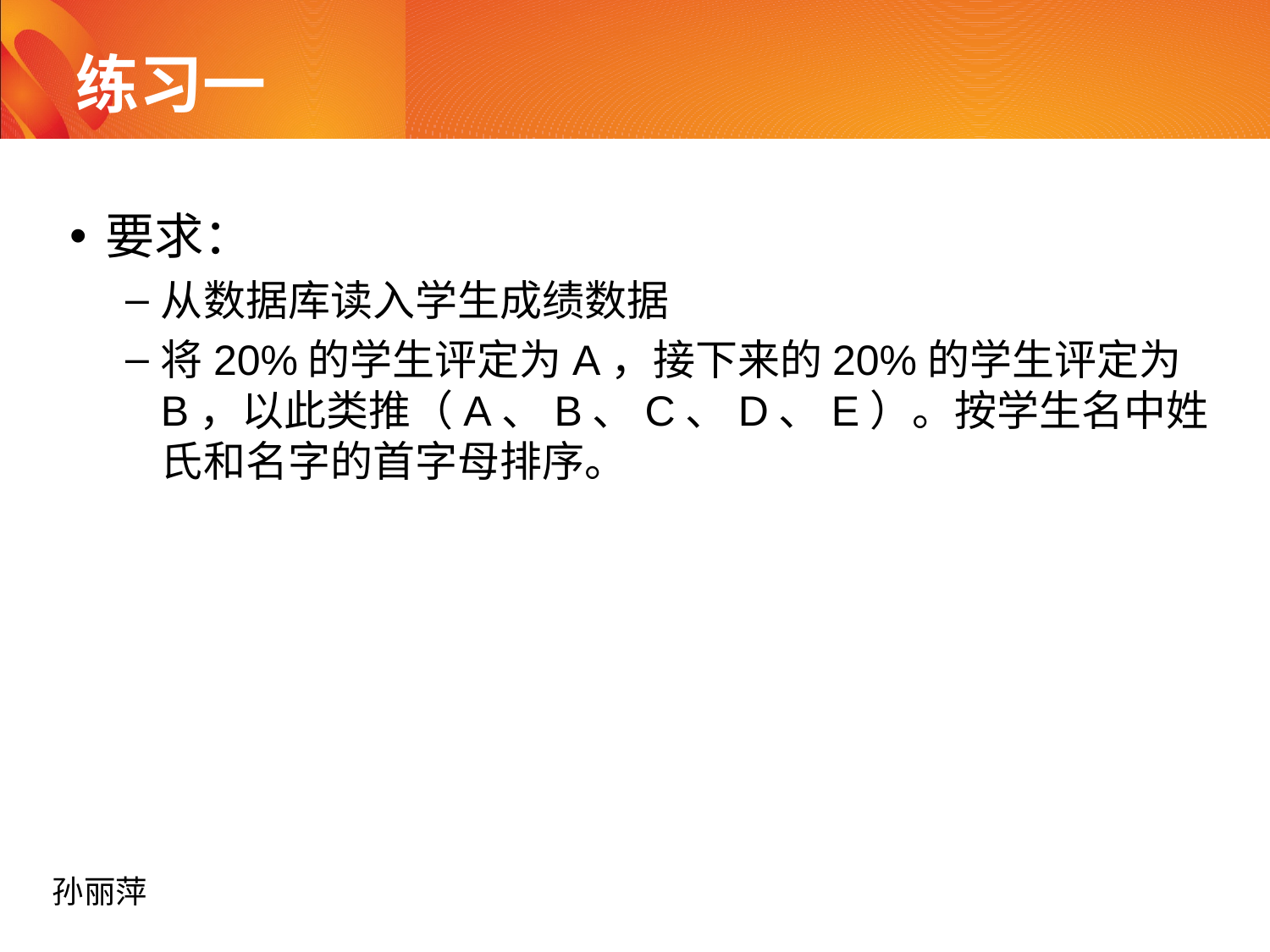

# 练习一
要求：
从数据库读入学生成绩数据
将20%的学生评定为A，接下来的20%的学生评定为B，以此类推（A、B、C、D、E）。按学生名中姓氏和名字的首字母排序。

27